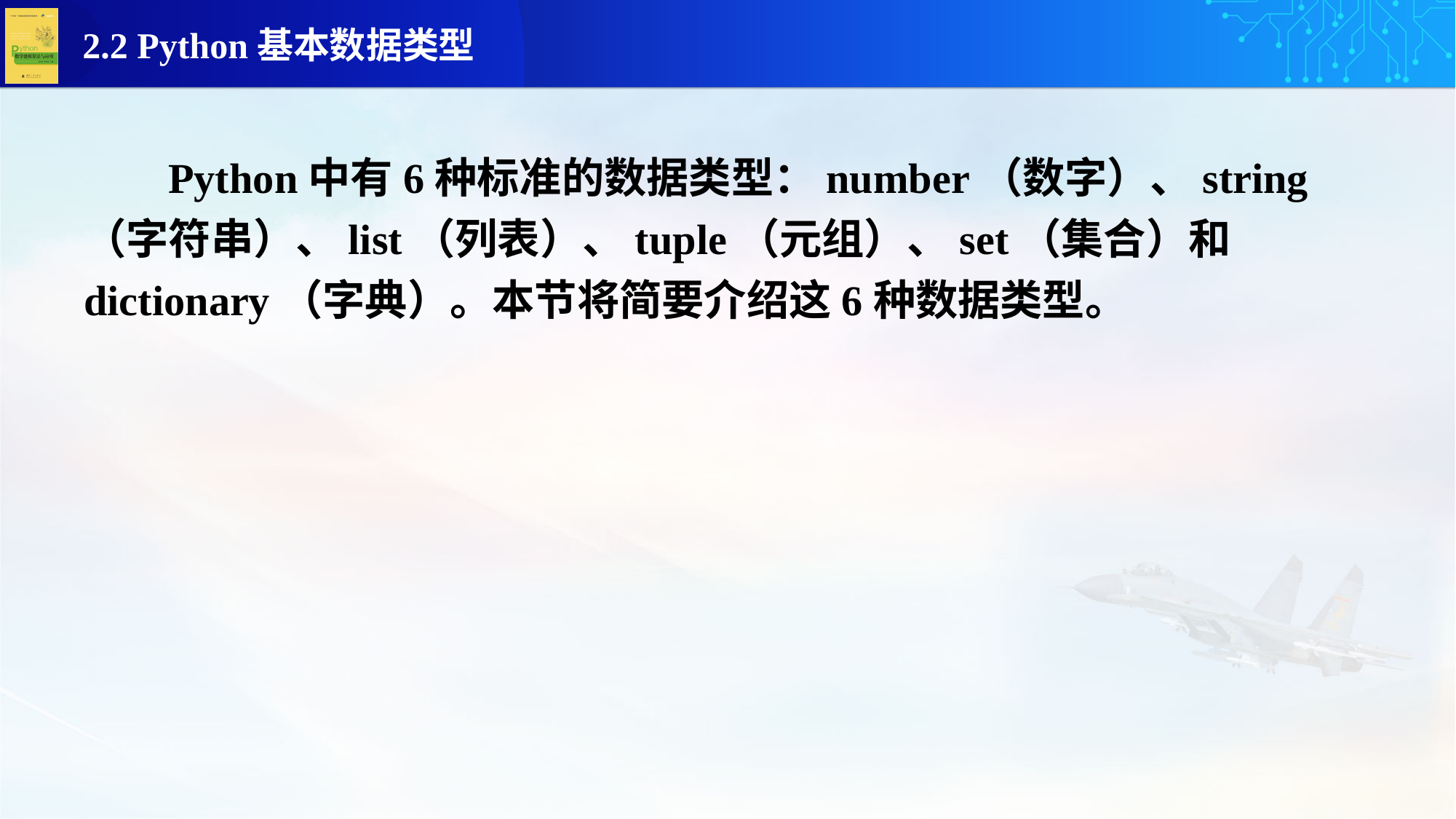

Python中有6种标准的数据类型：number（数字）、string（字符串）、list（列表）、tuple（元组）、set（集合）和dictionary（字典）。本节将简要介绍这6种数据类型。